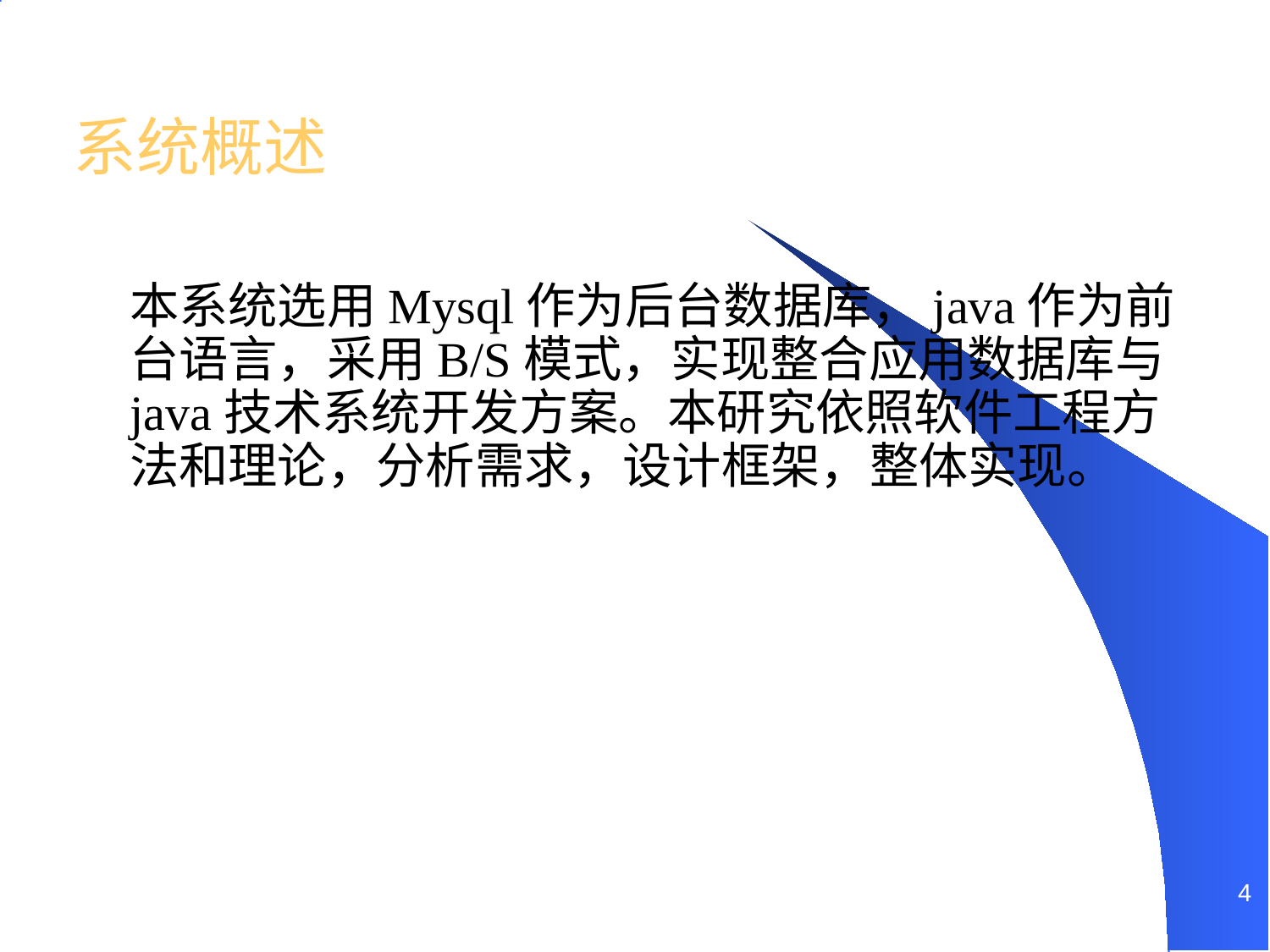

# 系统概述
	本系统选用Mysql作为后台数据库，java作为前台语言，采用B/S模式，实现整合应用数据库与java技术系统开发方案。本研究依照软件工程方法和理论，分析需求，设计框架，整体实现。
4